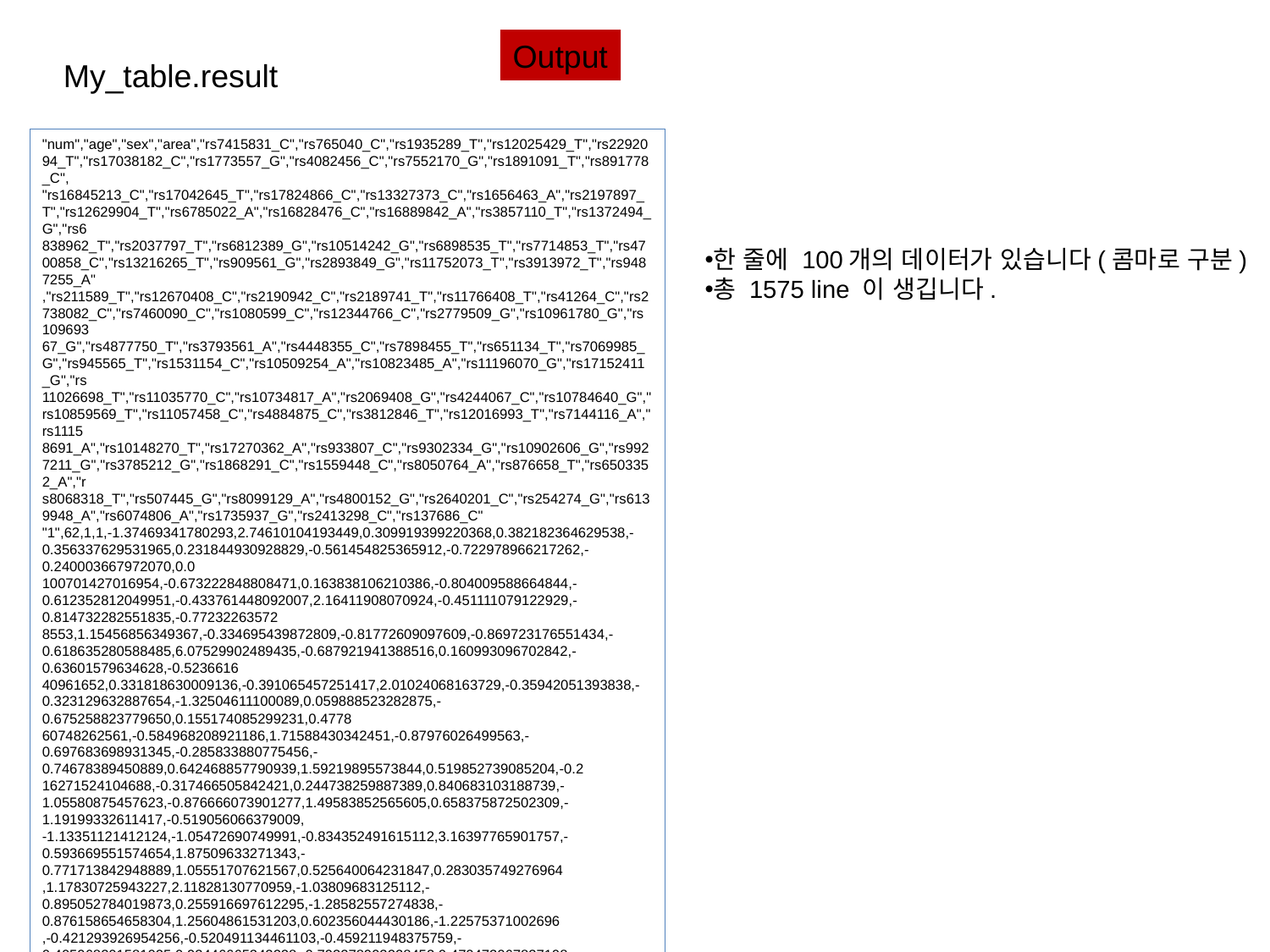

Output
My_table.result
"num","age","sex","area","rs7415831_C","rs765040_C","rs1935289_T","rs12025429_T","rs2292094_T","rs17038182_C","rs1773557_G","rs4082456_C","rs7552170_G","rs1891091_T","rs891778_C",
"rs16845213_C","rs17042645_T","rs17824866_C","rs13327373_C","rs1656463_A","rs2197897_T","rs12629904_T","rs6785022_A","rs16828476_C","rs16889842_A","rs3857110_T","rs1372494_G","rs6
838962_T","rs2037797_T","rs6812389_G","rs10514242_G","rs6898535_T","rs7714853_T","rs4700858_C","rs13216265_T","rs909561_G","rs2893849_G","rs11752073_T","rs3913972_T","rs9487255_A"
,"rs211589_T","rs12670408_C","rs2190942_C","rs2189741_T","rs11766408_T","rs41264_C","rs2738082_C","rs7460090_C","rs1080599_C","rs12344766_C","rs2779509_G","rs10961780_G","rs109693
67_G","rs4877750_T","rs3793561_A","rs4448355_C","rs7898455_T","rs651134_T","rs7069985_G","rs945565_T","rs1531154_C","rs10509254_A","rs10823485_A","rs11196070_G","rs17152411_G","rs
11026698_T","rs11035770_C","rs10734817_A","rs2069408_G","rs4244067_C","rs10784640_G","rs10859569_T","rs11057458_C","rs4884875_C","rs3812846_T","rs12016993_T","rs7144116_A","rs1115
8691_A","rs10148270_T","rs17270362_A","rs933807_C","rs9302334_G","rs10902606_G","rs9927211_G","rs3785212_G","rs1868291_C","rs1559448_C","rs8050764_A","rs876658_T","rs6503352_A","r
s8068318_T","rs507445_G","rs8099129_A","rs4800152_G","rs2640201_C","rs254274_G","rs6139948_A","rs6074806_A","rs1735937_G","rs2413298_C","rs137686_C"
"1",62,1,1,-1.37469341780293,2.74610104193449,0.309919399220368,0.382182364629538,-0.356337629531965,0.231844930928829,-0.561454825365912,-0.722978966217262,-0.240003667972070,0.0
100701427016954,-0.673222848808471,0.163838106210386,-0.804009588664844,-0.612352812049951,-0.433761448092007,2.16411908070924,-0.451111079122929,-0.814732282551835,-0.77232263572
8553,1.15456856349367,-0.334695439872809,-0.81772609097609,-0.869723176551434,-0.618635280588485,6.07529902489435,-0.687921941388516,0.160993096702842,-0.63601579634628,-0.5236616
40961652,0.331818630009136,-0.391065457251417,2.01024068163729,-0.35942051393838,-0.323129632887654,-1.32504611100089,0.059888523282875,-0.675258823779650,0.155174085299231,0.4778
60748262561,-0.584968208921186,1.71588430342451,-0.87976026499563,-0.697683698931345,-0.285833880775456,-0.74678389450889,0.642468857790939,1.59219895573844,0.519852739085204,-0.2
16271524104688,-0.317466505842421,0.244738259887389,0.840683103188739,-1.05580875457623,-0.876666073901277,1.49583852565605,0.658375872502309,-1.19199332611417,-0.519056066379009,
-1.13351121412124,-1.05472690749991,-0.834352491615112,3.16397765901757,-0.593669551574654,1.87509633271343,-0.771713842948889,1.05551707621567,0.525640064231847,0.283035749276964
,1.17830725943227,2.11828130770959,-1.03809683125112,-0.895052784019873,0.255916697612295,-1.28582557274838,-0.876158654658304,1.25604861531203,0.602356044430186,-1.22575371002696
,-0.421293926954256,-0.520491134461103,-0.459211948375759,-0.405968201581025,0.93446665342228,-0.793278993228453,0.470473067837108,-0.673399362326917,0.27495193418448,-1.078812499
95489,-0.831320620540915,1.32620412433396,1.97160780621399,0.512946931234215,-0.96512034850365,1.59323234472691,-0.446813146306722,1.43802366302064,-0.507843227194636
한 줄에 100개의 데이터가 있습니다(콤마로 구분)
총 1575 line 이 생깁니다.